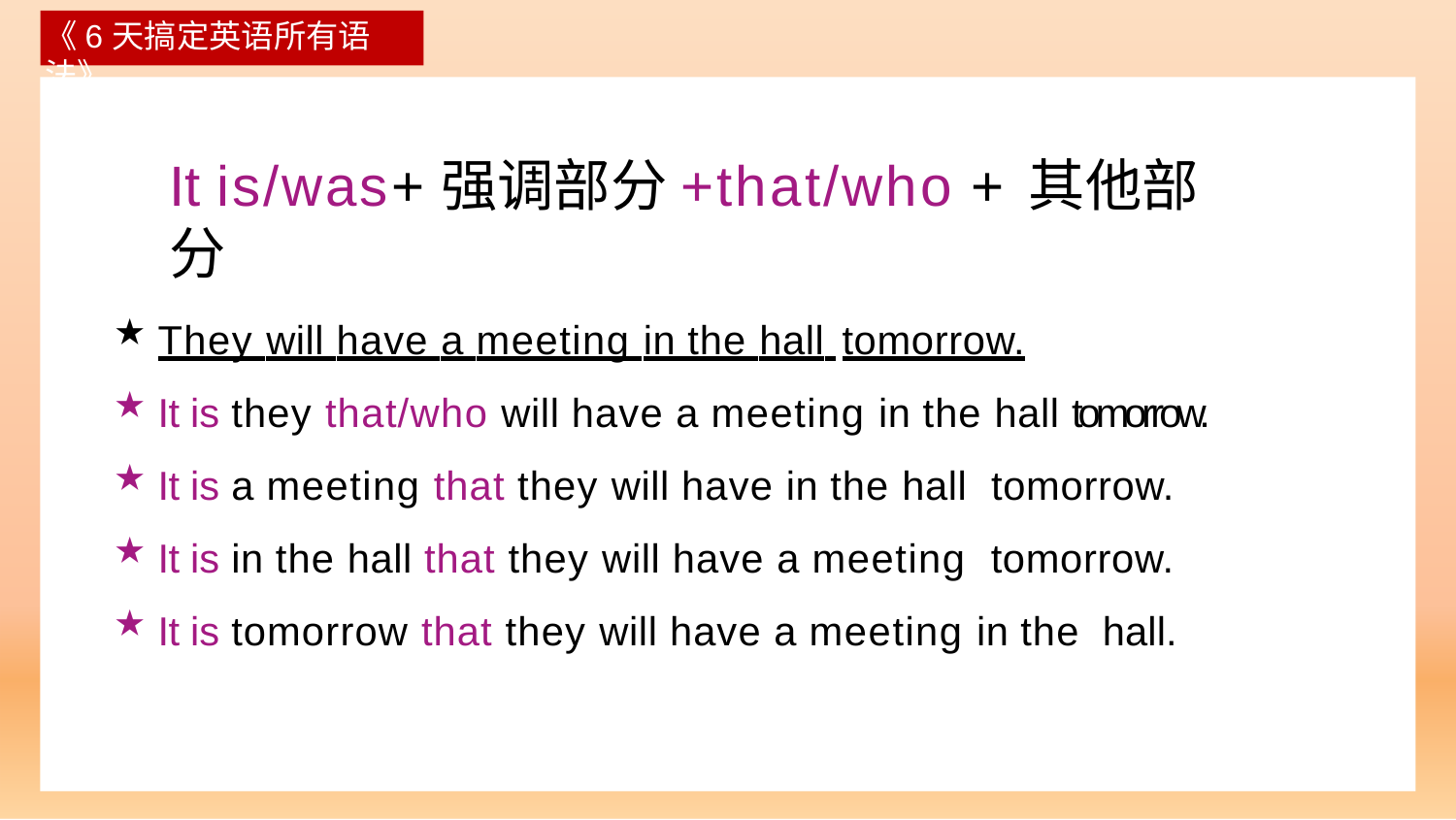

《6天搞定英语所有语法》
# It is/was+强调部分+that/who +其他部分
They will have a meeting in the hall tomorrow.
It is they that/who will have a meeting in the hall tomorrow.
It is a meeting that they will have in the hall  tomorrow.
It is in the hall that they will have a meeting tomorrow.
It is tomorrow that they will have a meeting in the hall.